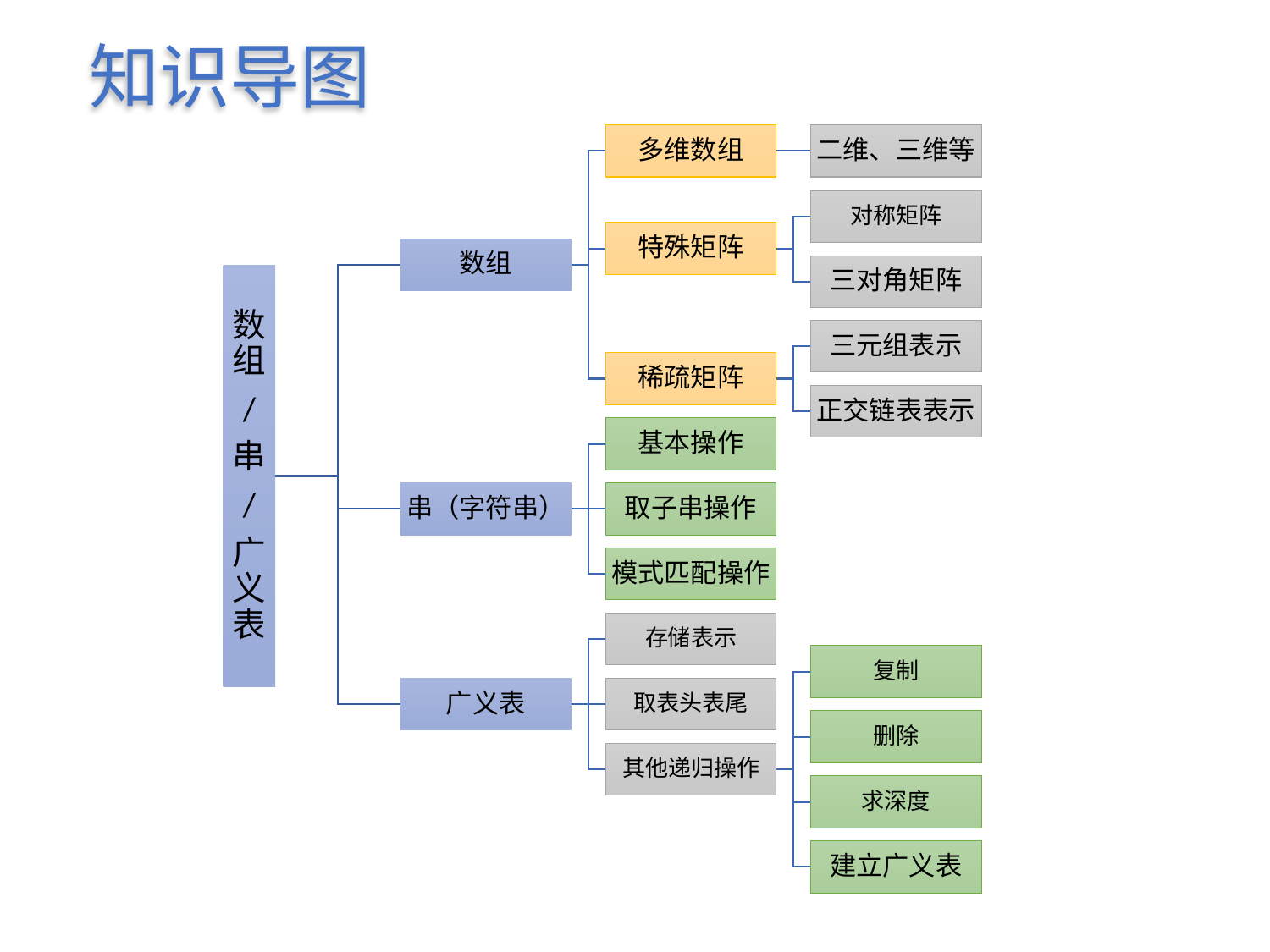

知识导图

数组
/
串
/
广义表
数组
多维数组
二维、三维等
特殊矩阵
对称矩阵
三对角矩阵
稀疏矩阵
三元组表示
正交链表表示
串（字符串）
基本操作
取子串操作
模式匹配操作
广义表
存储表示
取表头表尾
其他递归操作
复制
删除
求深度
建立广义表